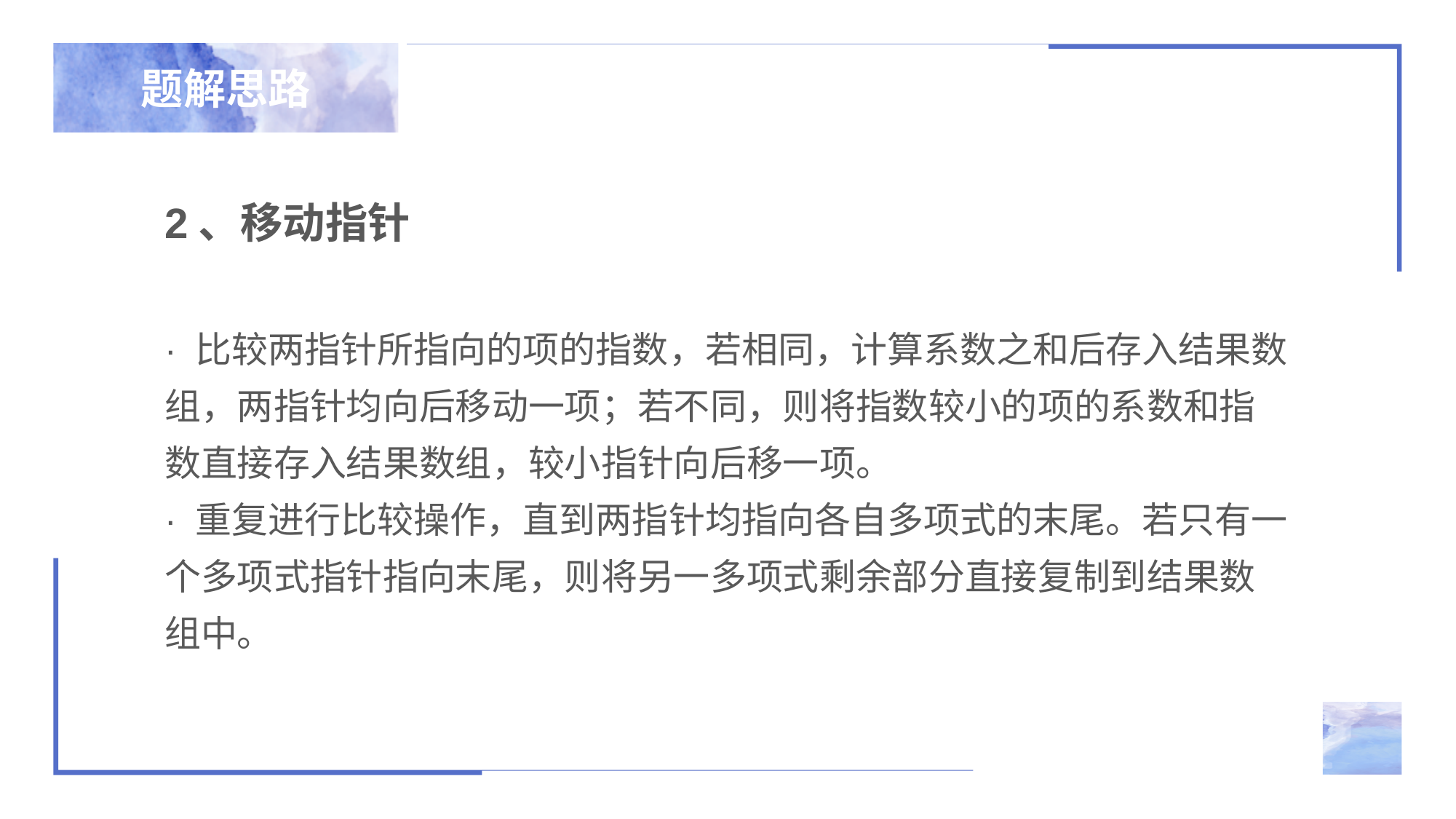

题解思路

2、移动指针

· 比较两指针所指向的项的指数，若相同，计算系数之和后存入结果数组，两指针均向后移动一项；若不同，则将指数较小的项的系数和指数直接存入结果数组，较小指针向后移一项。
· 重复进行比较操作，直到两指针均指向各自多项式的末尾。若只有一个多项式指针指向末尾，则将另一多项式剩余部分直接复制到结果数组中。